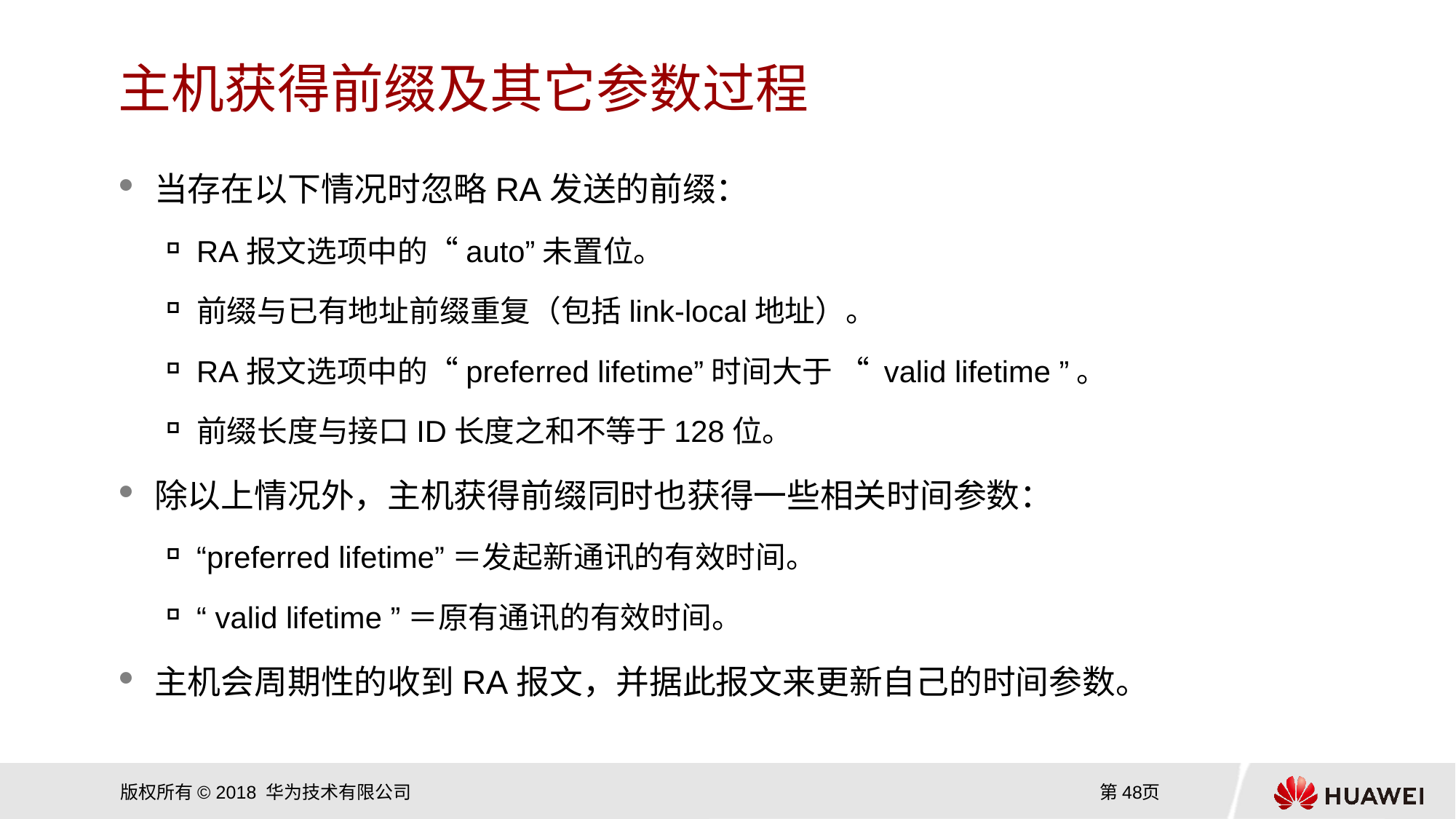

# 主机获得前缀及其它参数过程
当存在以下情况时忽略RA发送的前缀：
RA报文选项中的“auto”未置位。
前缀与已有地址前缀重复（包括link-local地址）。
RA报文选项中的“preferred lifetime”时间大于 “ valid lifetime ”。
前缀长度与接口ID长度之和不等于128位。
除以上情况外，主机获得前缀同时也获得一些相关时间参数：
“preferred lifetime”＝发起新通讯的有效时间。
“ valid lifetime ”＝原有通讯的有效时间。
主机会周期性的收到RA报文，并据此报文来更新自己的时间参数。